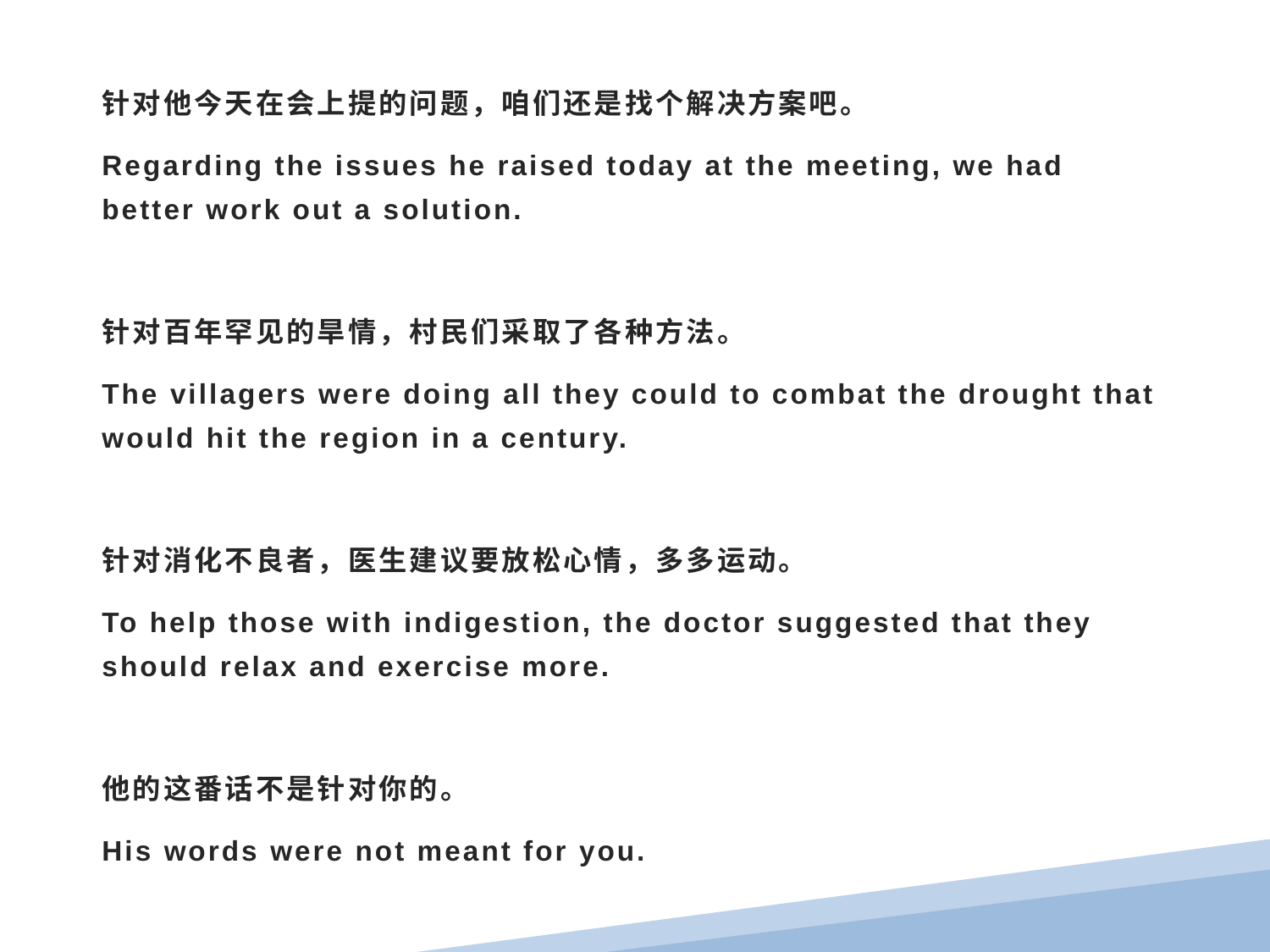

针对他今天在会上提的问题，咱们还是找个解决方案吧。
Regarding the issues he raised today at the meeting, we had better work out a solution.

针对百年罕见的旱情，村民们采取了各种方法。
The villagers were doing all they could to combat the drought that would hit the region in a century.

针对消化不良者，医生建议要放松心情，多多运动。
To help those with indigestion, the doctor suggested that they should relax and exercise more.

他的这番话不是针对你的。
His words were not meant for you.